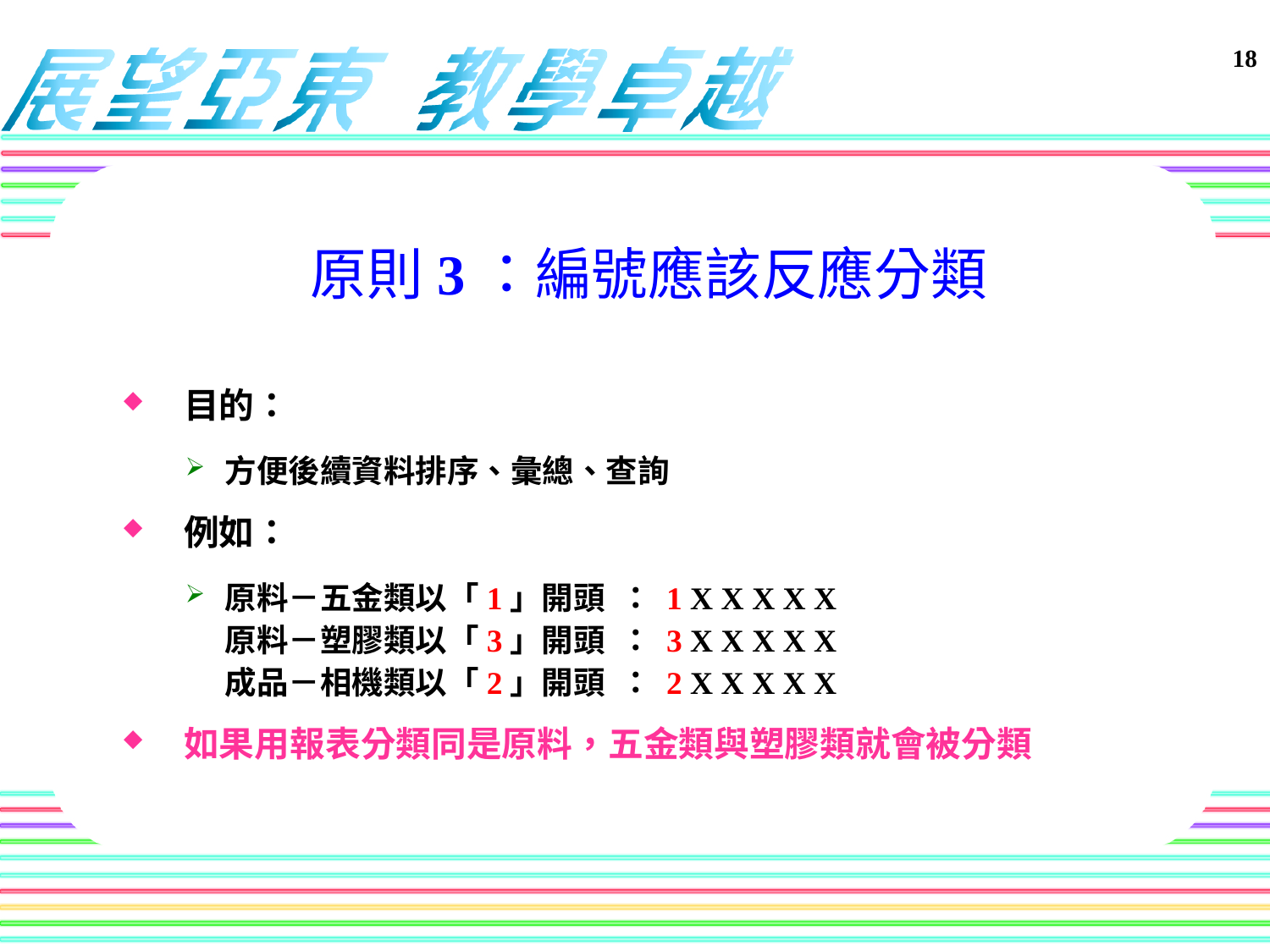

原則3：編號應該反應分類
目的：
方便後續資料排序、彙總、查詢
例如：
原料－五金類以「1」開頭  ： 1 X X X X X
原料－塑膠類以「3」開頭  ： 3 X X X X X
成品－相機類以「2」開頭  ： 2 X X X X X
如果用報表分類同是原料，五金類與塑膠類就會被分類